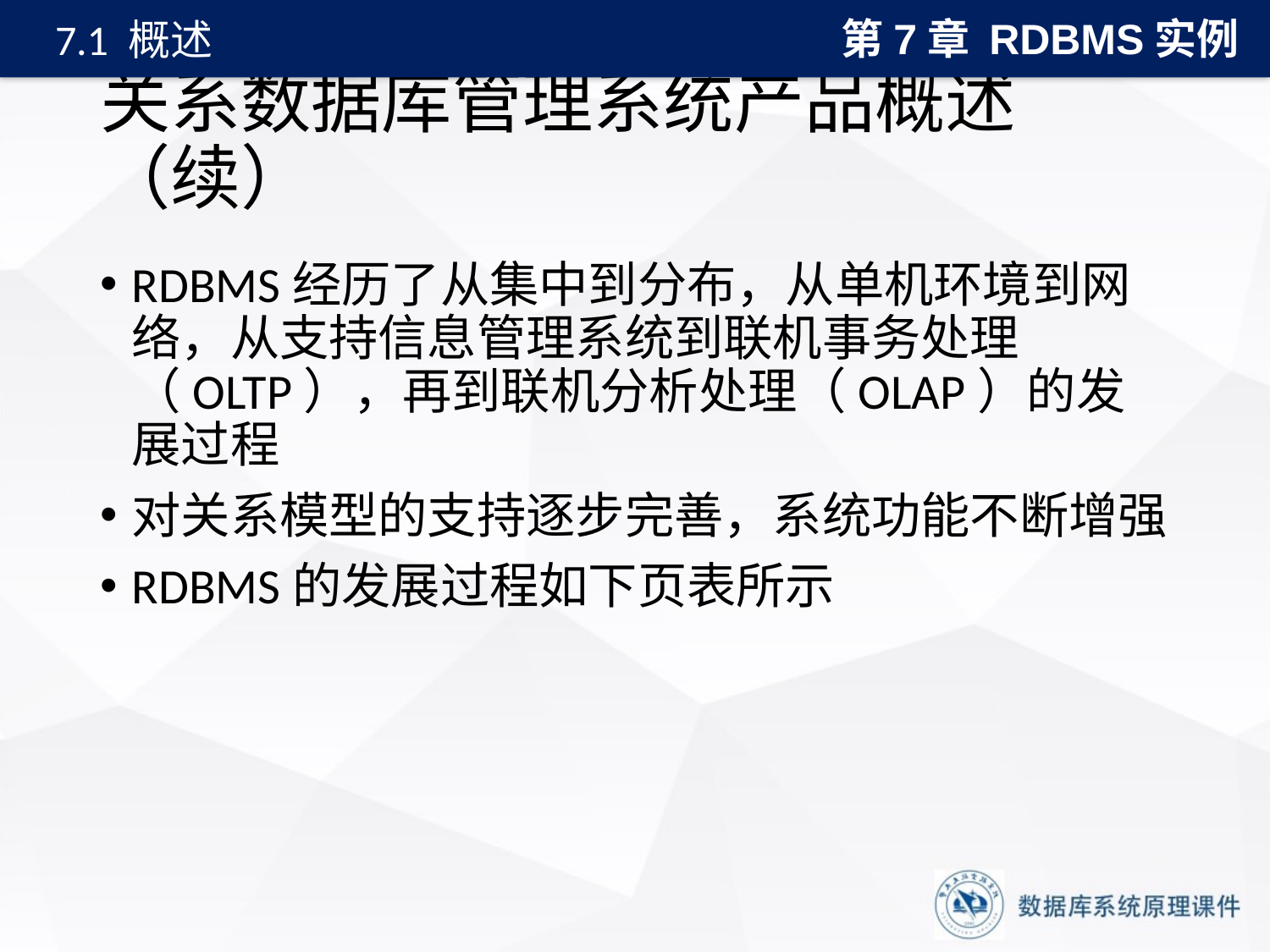

第7章 RDBMS实例
7.1 概述
# 关系数据库管理系统产品概述（续）
RDBMS经历了从集中到分布，从单机环境到网络，从支持信息管理系统到联机事务处理（OLTP），再到联机分析处理（OLAP）的发展过程
对关系模型的支持逐步完善，系统功能不断增强
RDBMS的发展过程如下页表所示